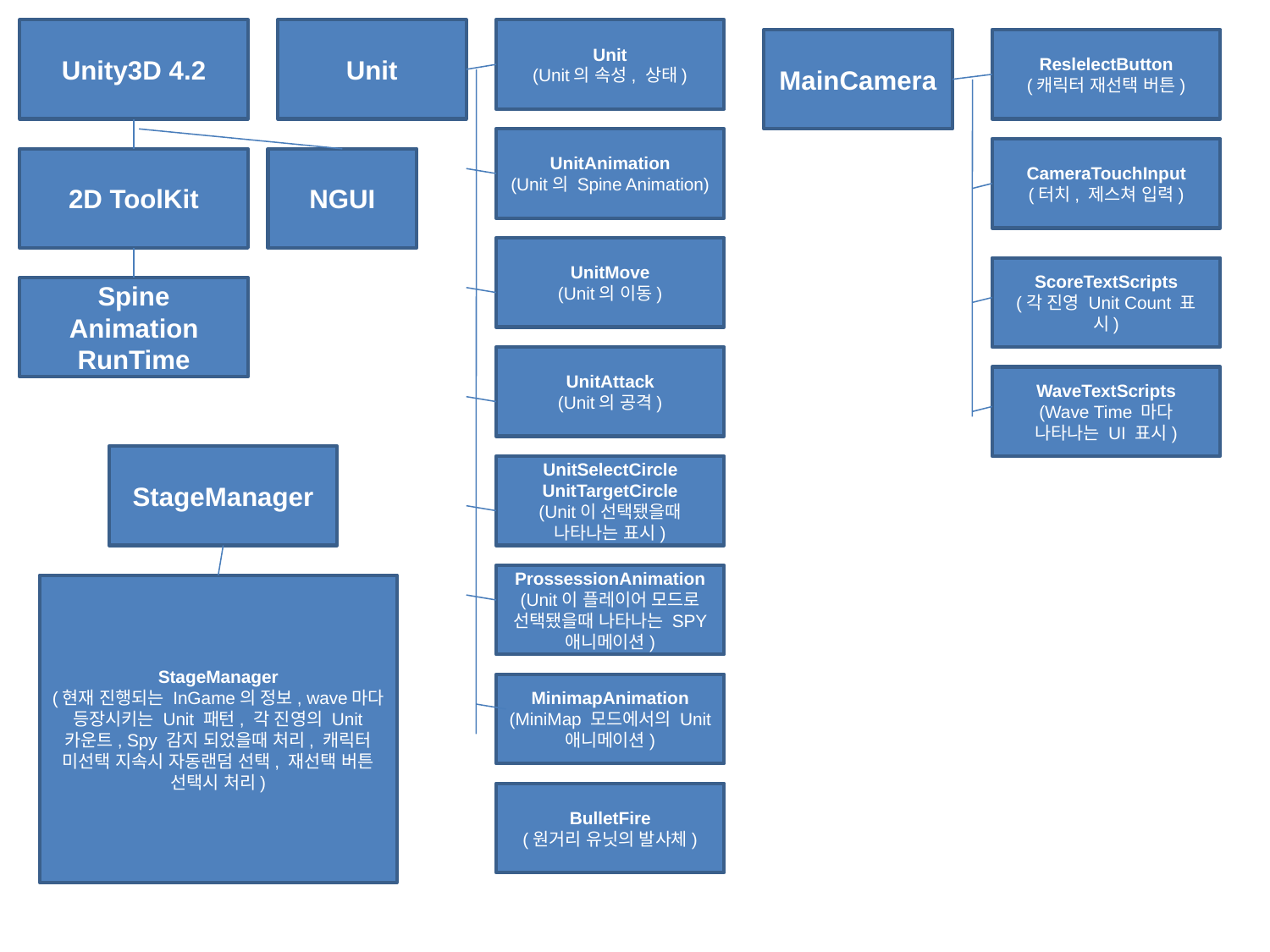

Unity3D 4.2
Unit
Unit
(Unit의 속성, 상태)
MainCamera
ReslelectButton
(캐릭터 재선택 버튼)
UnitAnimation
(Unit의 Spine Animation)
CameraTouchInput
(터치, 제스쳐 입력)
2D ToolKit
NGUI
UnitMove
(Unit의 이동)
ScoreTextScripts
(각 진영 Unit Count 표시)
Spine Animation
RunTime
UnitAttack
(Unit의 공격)
WaveTextScripts
(Wave Time 마다 나타나는 UI 표시)
StageManager
UnitSelectCircle
UnitTargetCircle
(Unit이 선택됐을때 나타나는 표시)
ProssessionAnimation
(Unit이 플레이어 모드로 선택됐을때 나타나는 SPY 애니메이션)
StageManager
(현재 진행되는 InGame의 정보, wave마다 등장시키는 Unit 패턴, 각 진영의 Unit 카운트, Spy 감지 되었을때 처리, 캐릭터 미선택 지속시 자동랜덤 선택, 재선택 버튼 선택시 처리)
MinimapAnimation
(MiniMap 모드에서의 Unit 애니메이션)
BulletFire
(원거리 유닛의 발사체)